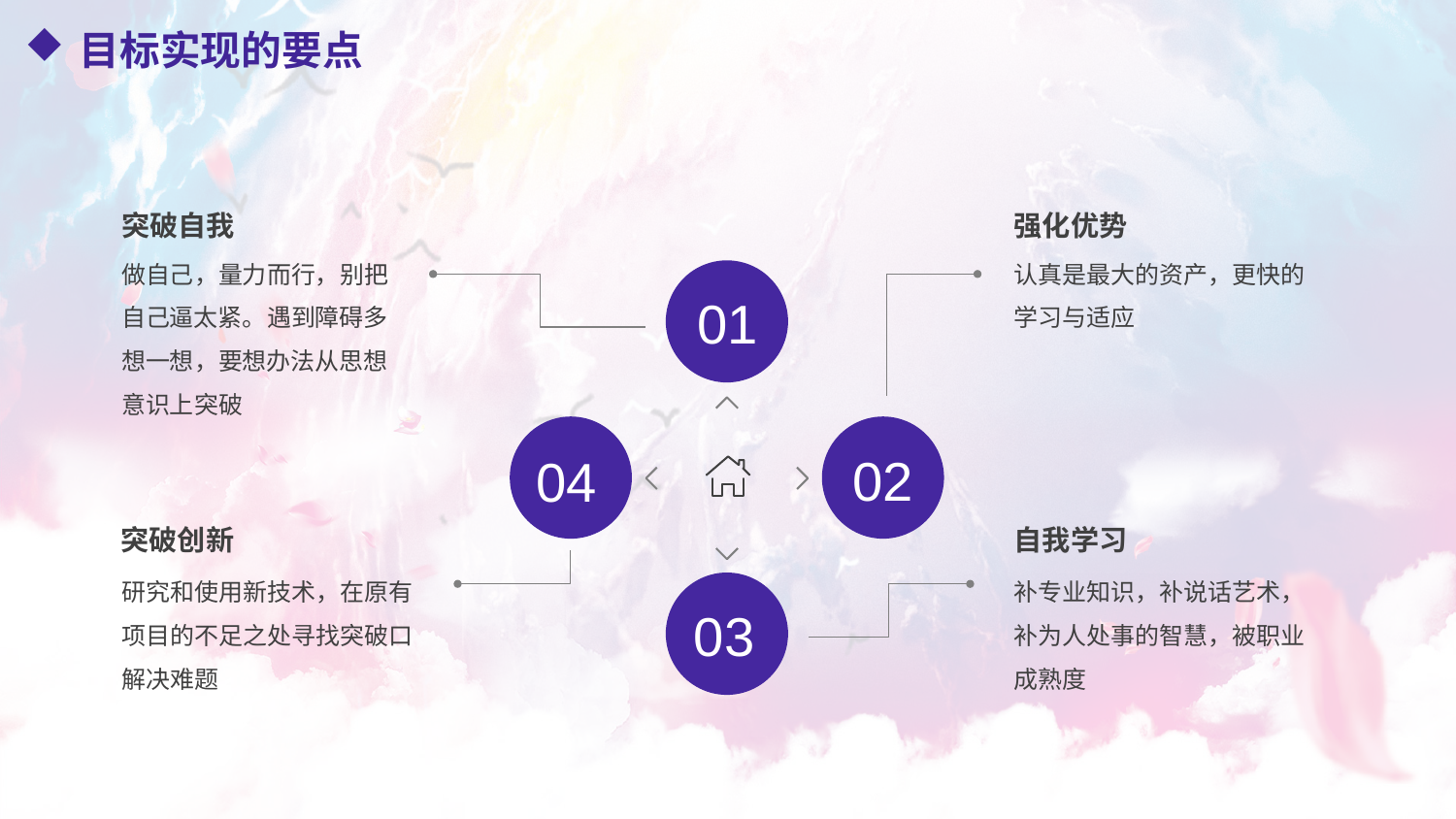

目标实现的要点
强化优势
认真是最大的资产，更快的学习与适应
突破自我
做自己，量力而行，别把自己逼太紧。遇到障碍多想一想，要想办法从思想意识上突破

01

04

02

突破创新
研究和使用新技术，在原有项目的不足之处寻找突破口解决难题
自我学习
补专业知识，补说话艺术，补为人处事的智慧，被职业成熟度

03